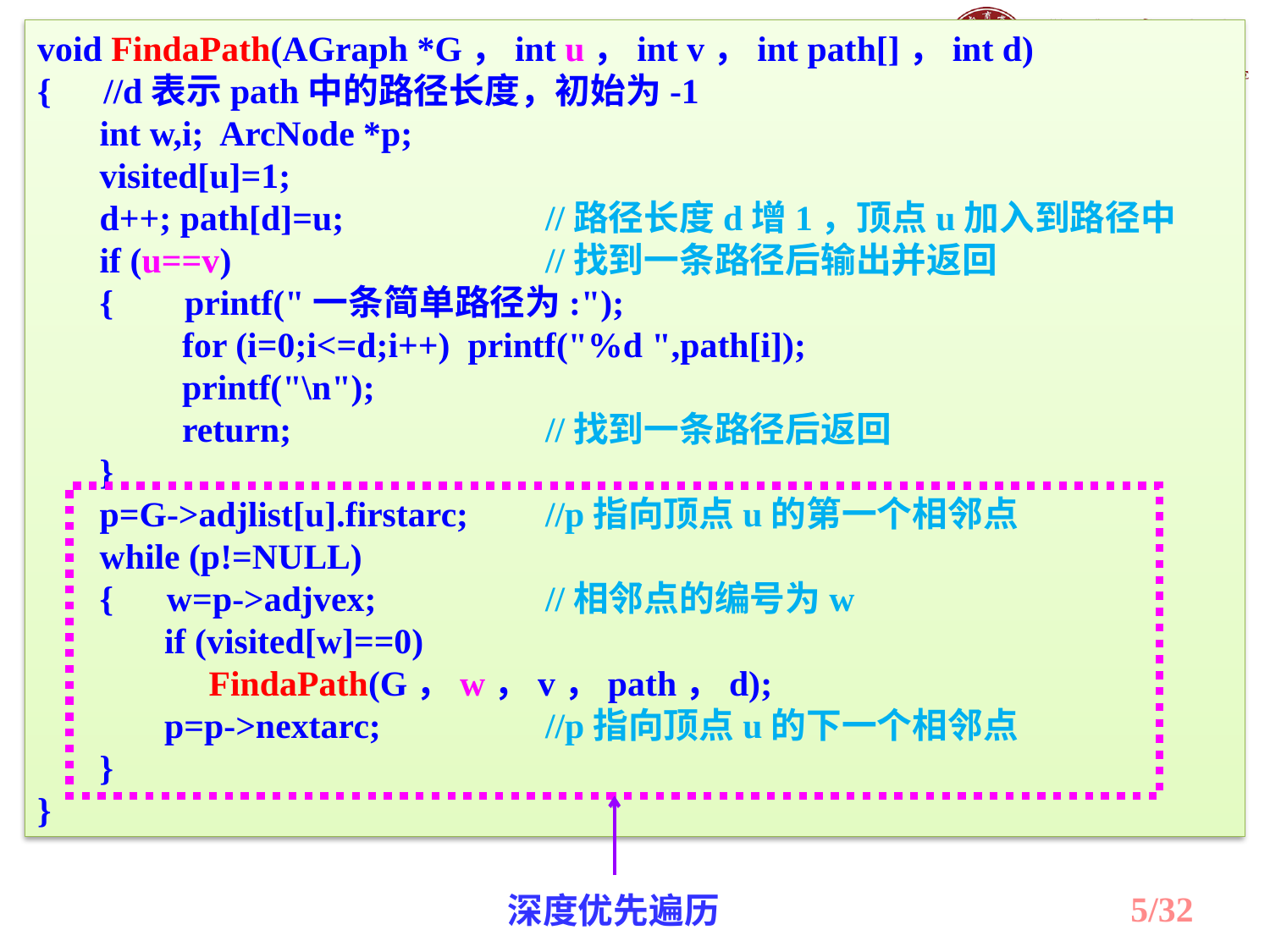

void FindaPath(AGraph *G，int u，int v，int path[]，int d)
{　//d表示path中的路径长度，初始为-1
       int w,i;  ArcNode *p;
       visited[u]=1;
       d++; path[d]=u;		//路径长度d增1，顶点u加入到路径中
       if (u==v)			//找到一条路径后输出并返回
       {        printf("一条简单路径为:");
	  for (i=0;i<=d;i++)  printf("%d ",path[i]);
  	  printf("\n");
	  return;         		//找到一条路径后返回
       }
       p=G->adjlist[u].firstarc;  	//p指向顶点u的第一个相邻点
       while (p!=NULL)
       {      w=p->adjvex;		//相邻点的编号为w
	if (visited[w]==0)
	     FindaPath(G，w，v，path，d);
	p=p->nextarc;   		//p指向顶点u的下一个相邻点
       }
}

深度优先遍历
5/32